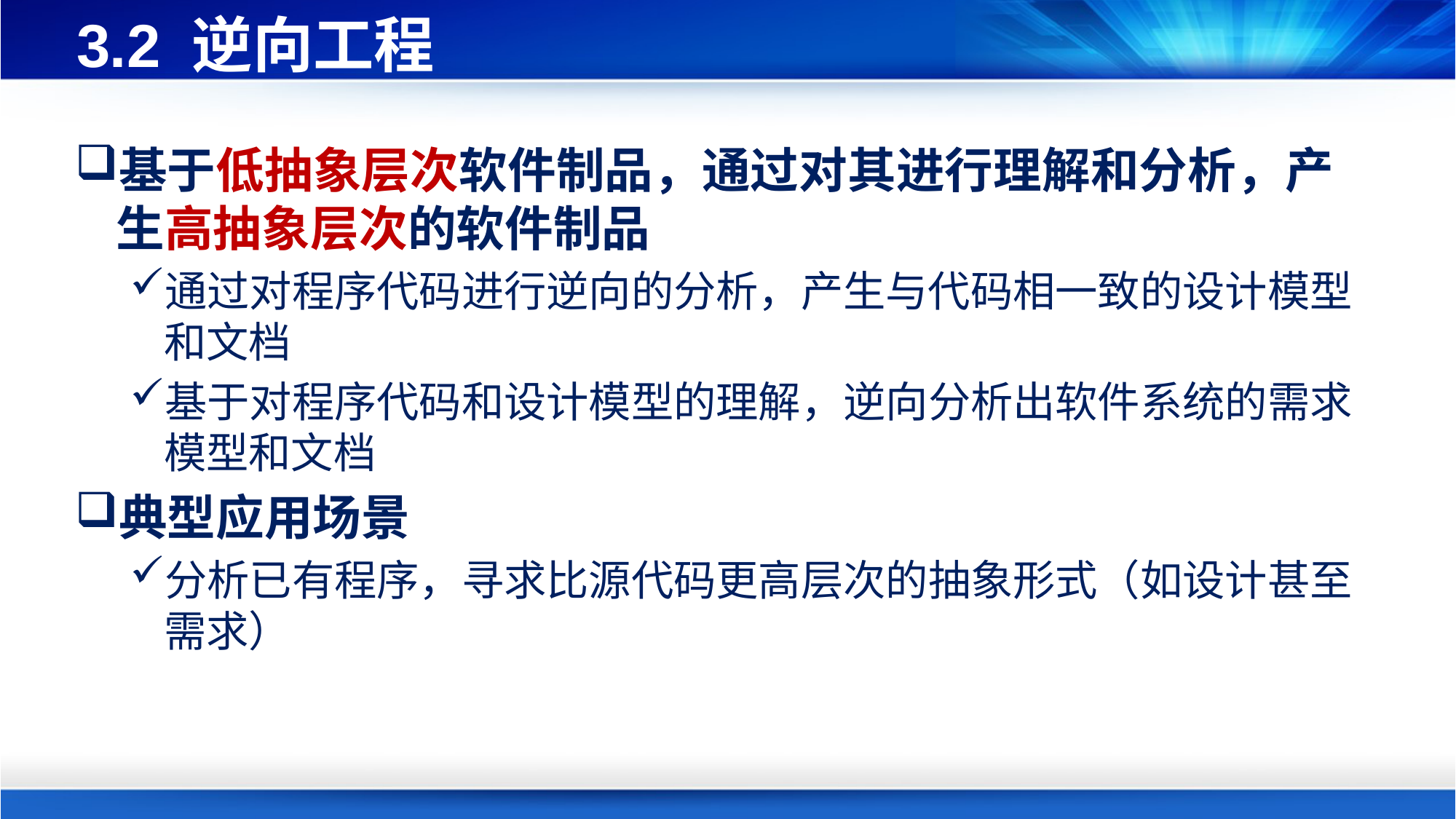

# 3.2 逆向工程
基于低抽象层次软件制品，通过对其进行理解和分析，产生高抽象层次的软件制品
通过对程序代码进行逆向的分析，产生与代码相一致的设计模型和文档
基于对程序代码和设计模型的理解，逆向分析出软件系统的需求模型和文档
典型应用场景
分析已有程序，寻求比源代码更高层次的抽象形式（如设计甚至需求）